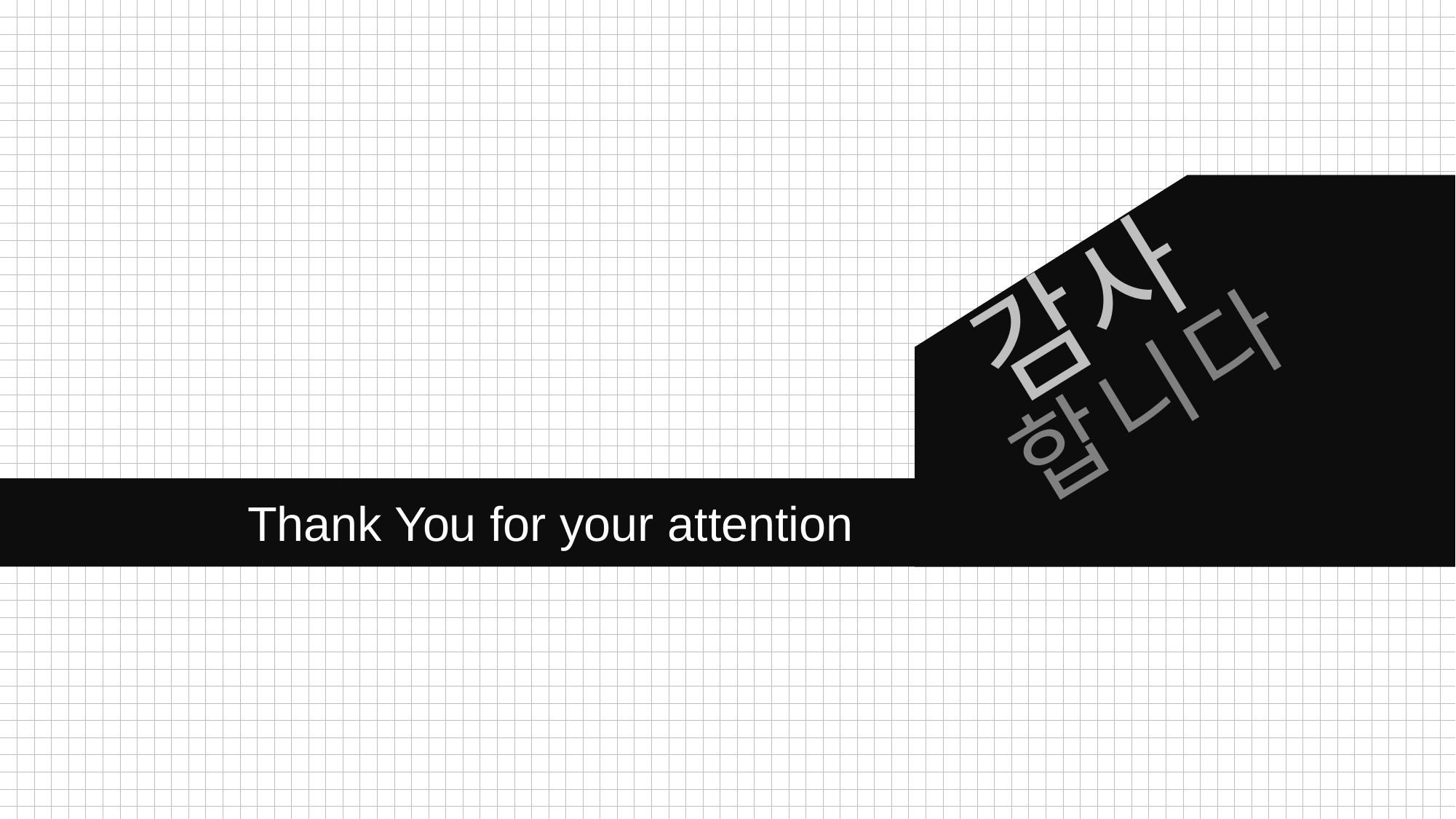

감사
합니다

Thank You for your attention